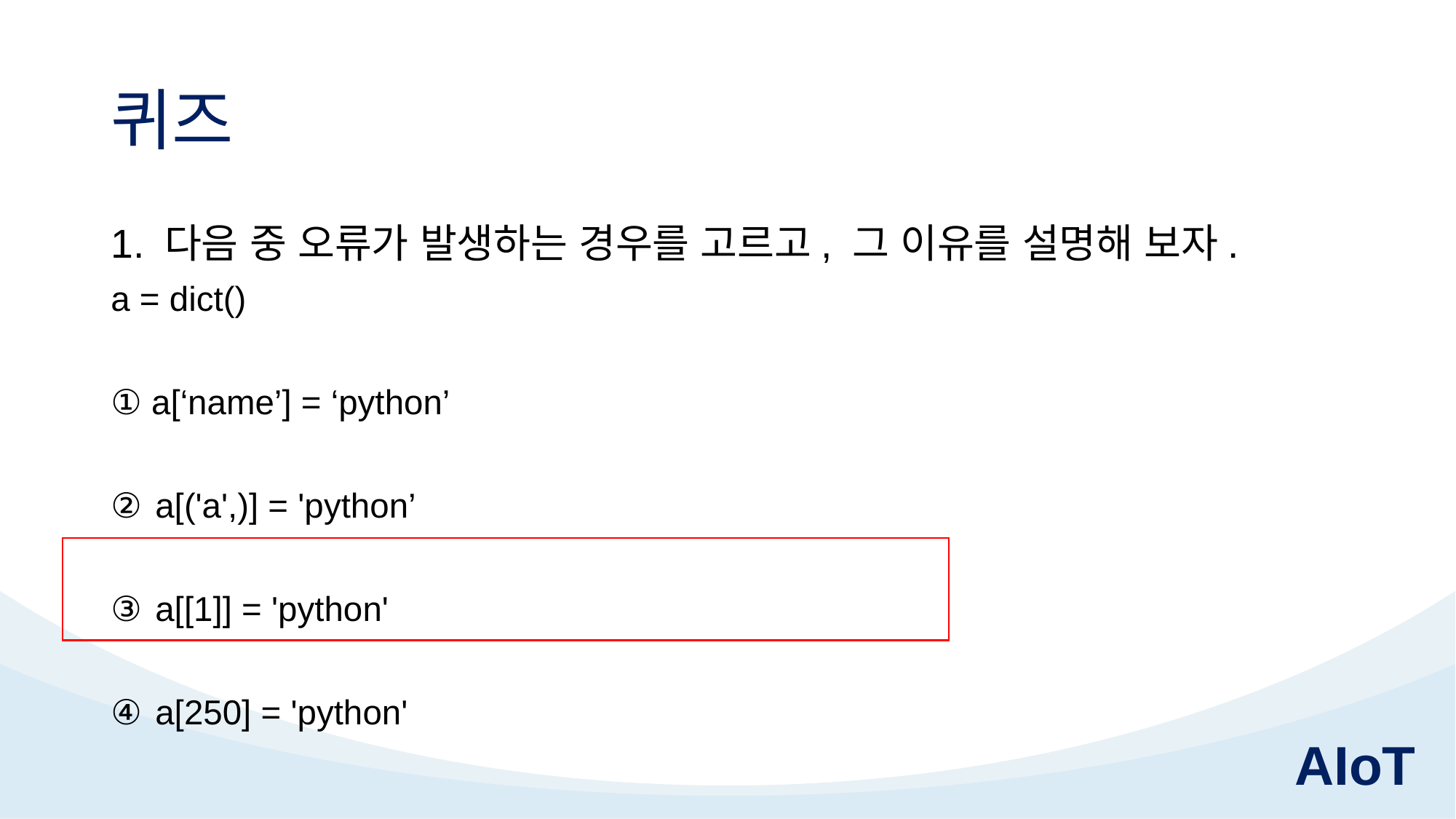

# 퀴즈
1. 다음 중 오류가 발생하는 경우를 고르고, 그 이유를 설명해 보자.
a = dict()

① a[‘name’] = ‘python’

② a[('a',)] = 'python’

③ a[[1]] = 'python'

④ a[250] = 'python'